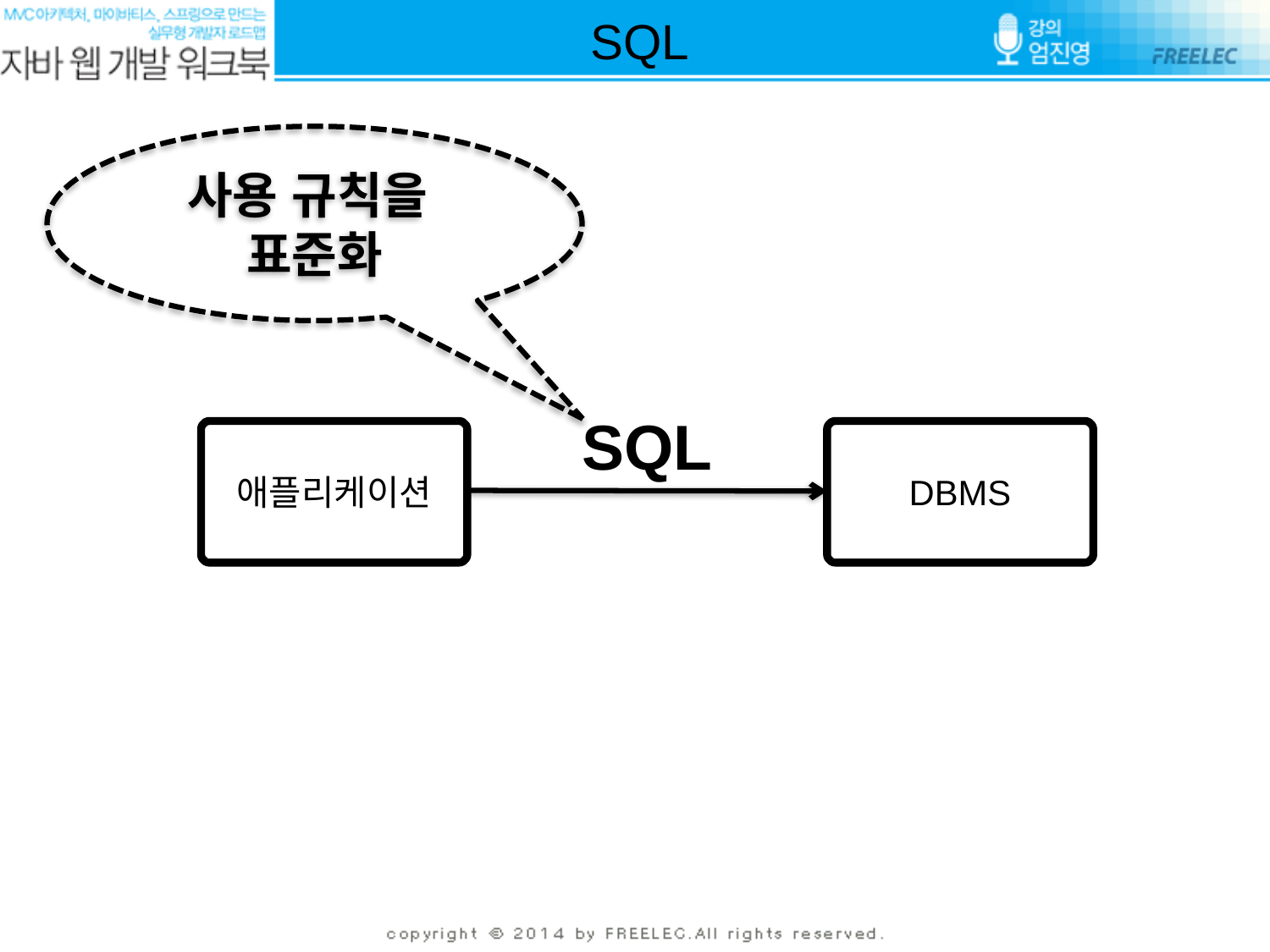

SQL
사용 규칙을
표준화
SQL
애플리케이션
DBMS